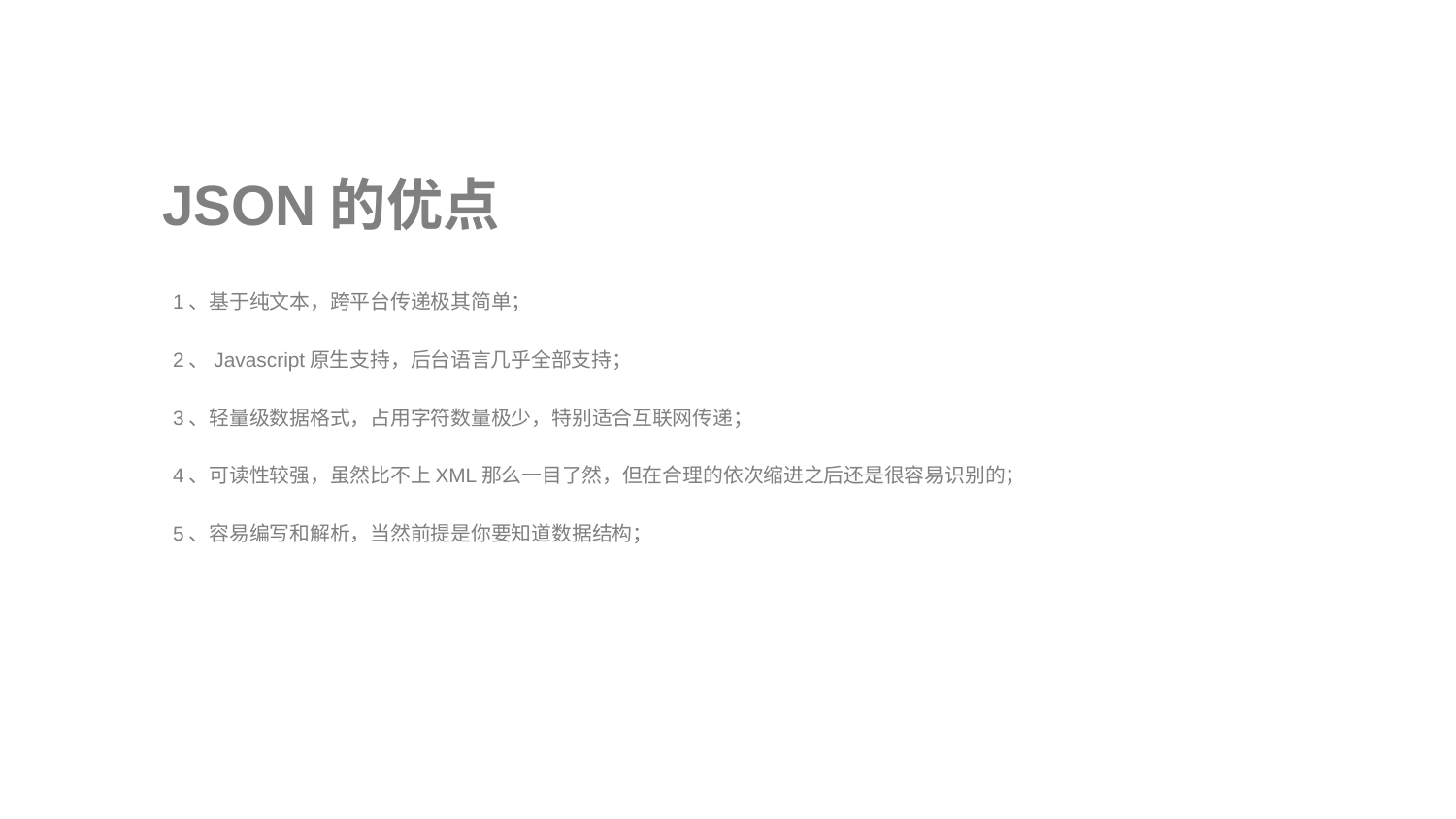

JSON的优点
1、基于纯文本，跨平台传递极其简单；

2、Javascript原生支持，后台语言几乎全部支持；

3、轻量级数据格式，占用字符数量极少，特别适合互联网传递；

4、可读性较强，虽然比不上XML那么一目了然，但在合理的依次缩进之后还是很容易识别的；

5、容易编写和解析，当然前提是你要知道数据结构；